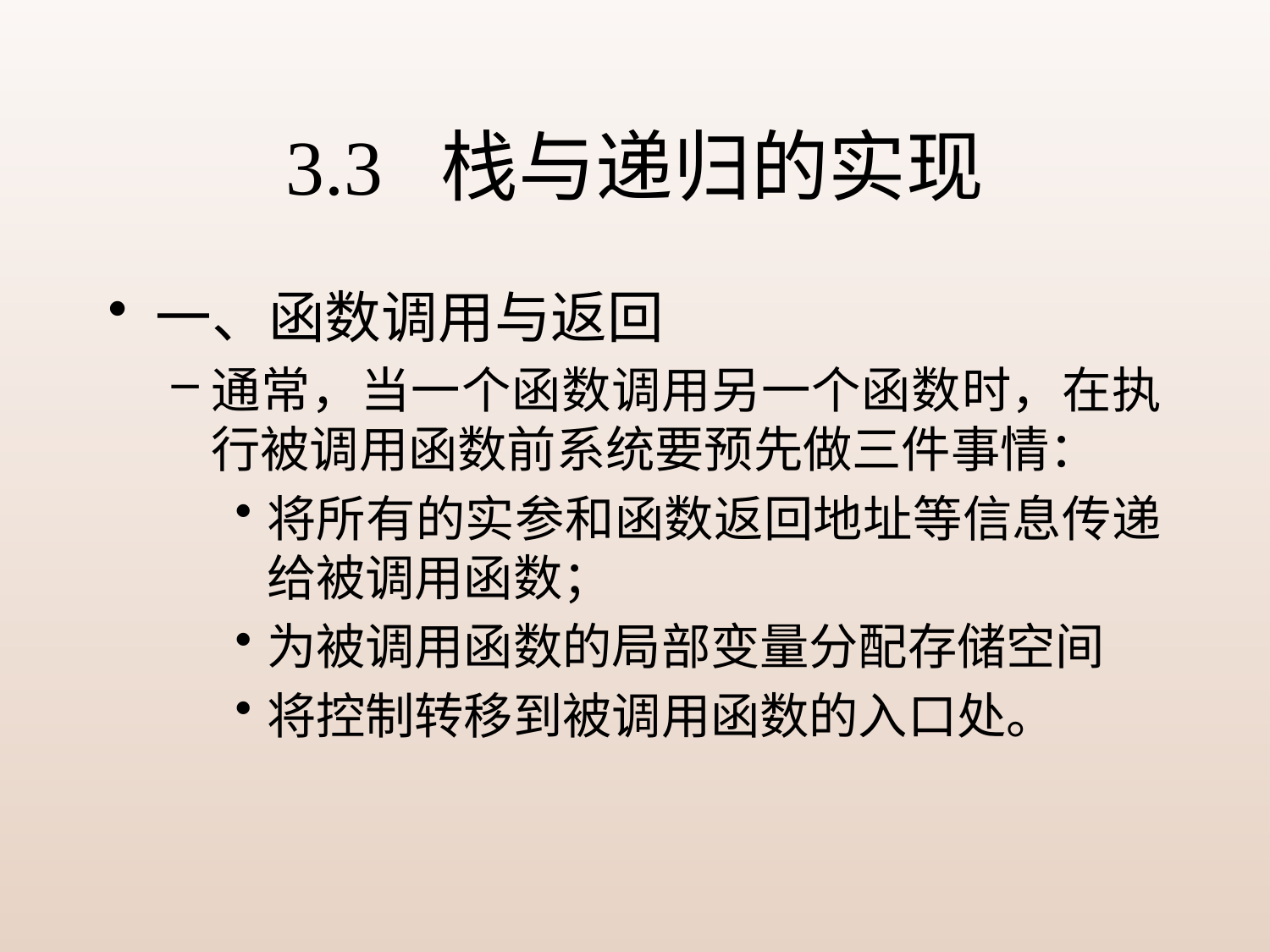

# 3.3  栈与递归的实现
一、函数调用与返回
通常，当一个函数调用另一个函数时，在执行被调用函数前系统要预先做三件事情：
将所有的实参和函数返回地址等信息传递给被调用函数；
为被调用函数的局部变量分配存储空间
将控制转移到被调用函数的入口处。